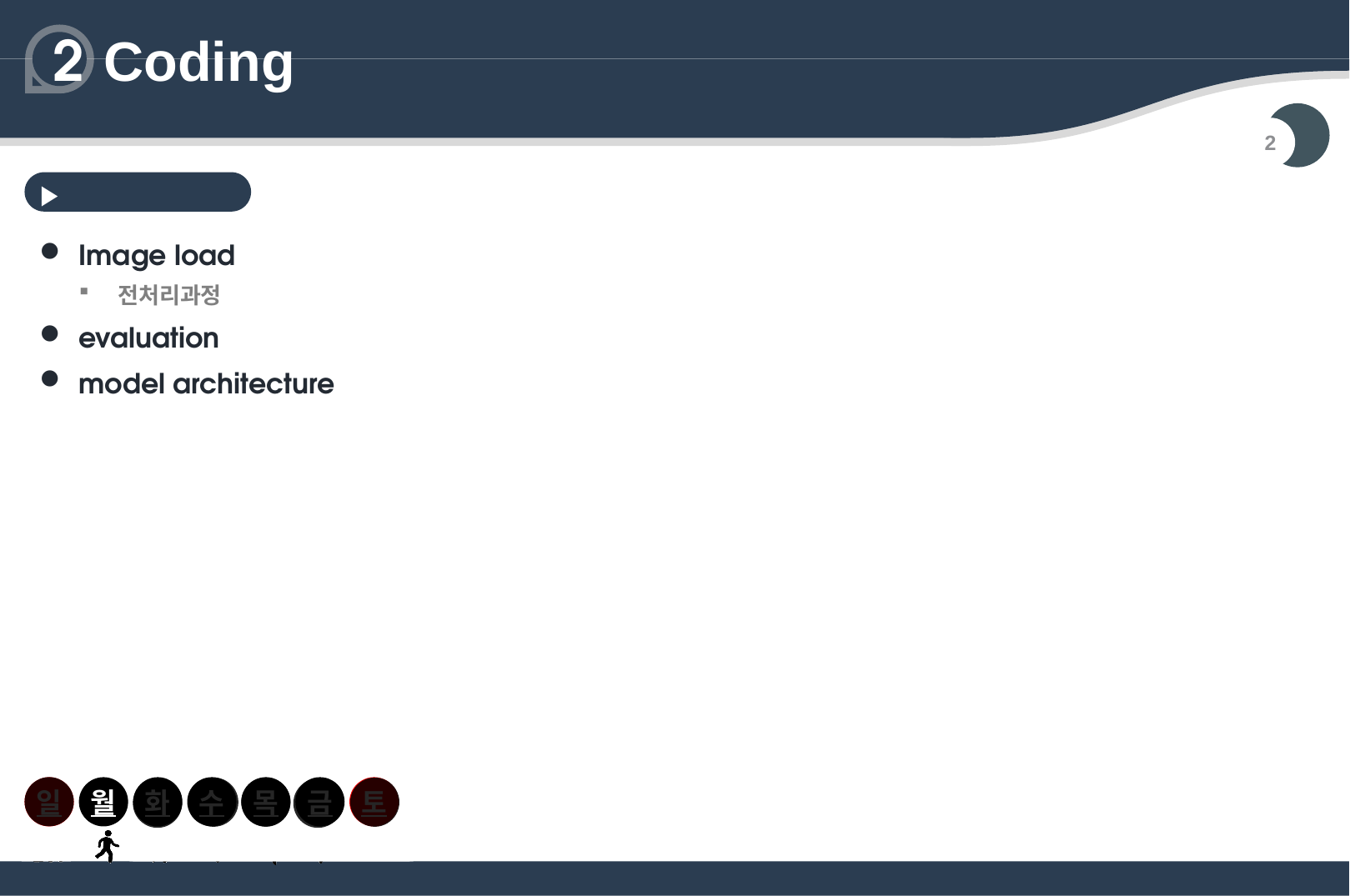

# Coding

2

2
Coding
Image load
전처리과정
evaluation
model architecture